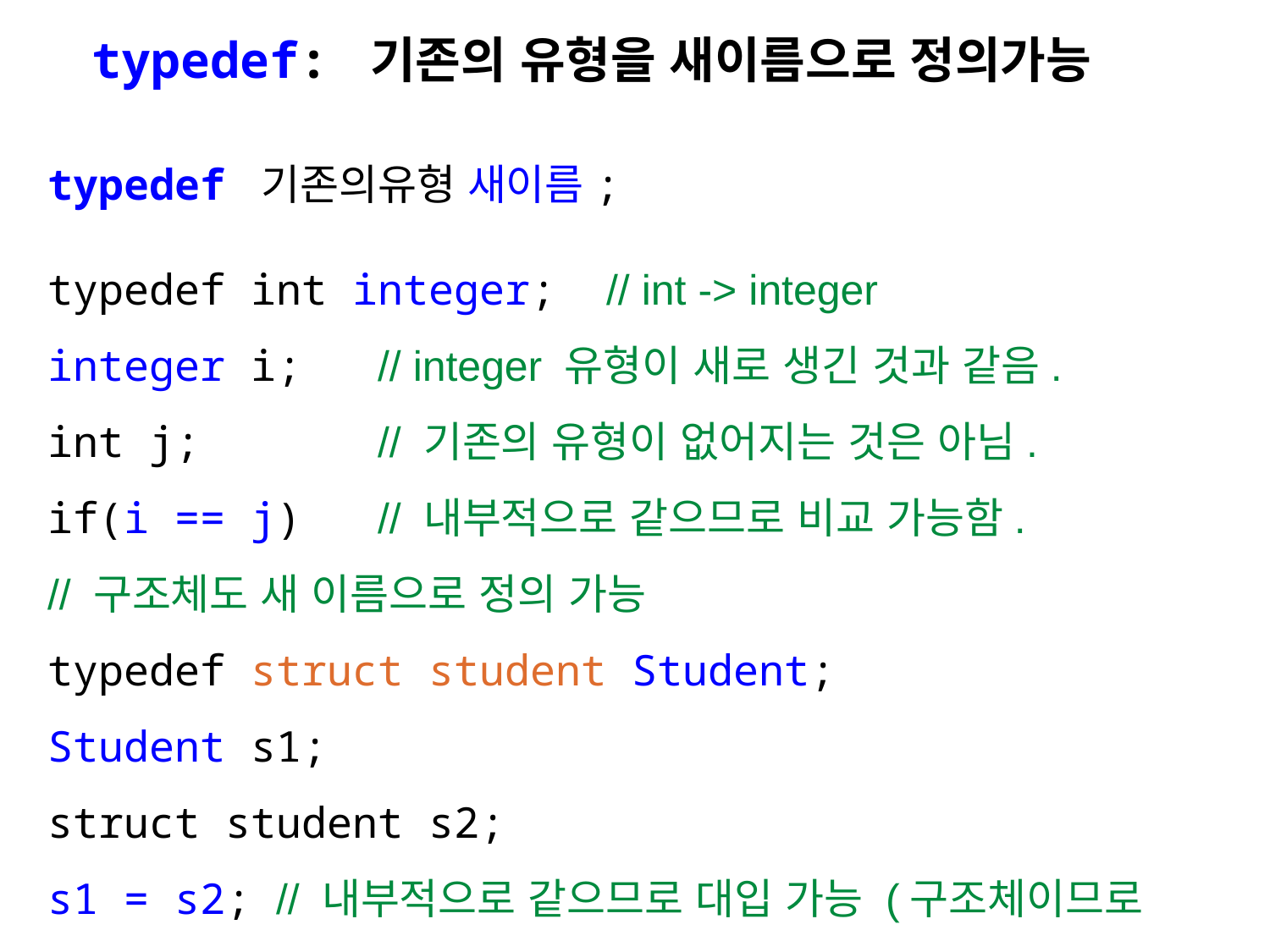

typedef: 기존의 유형을 새이름으로 정의가능
typedef 기존의유형 새이름;

typedef int integer;  // int -> integer
integer i;   // integer 유형이 새로 생긴 것과 같음.
int j;       // 기존의 유형이 없어지는 것은 아님.
if(i == j)   // 내부적으로 같으므로 비교 가능함.
// 구조체도 새 이름으로 정의 가능
typedef struct student Student;
Student s1;
struct student s2;
s1 = s2; // 내부적으로 같으므로 대입 가능 (구조체이므로  비교는 X)